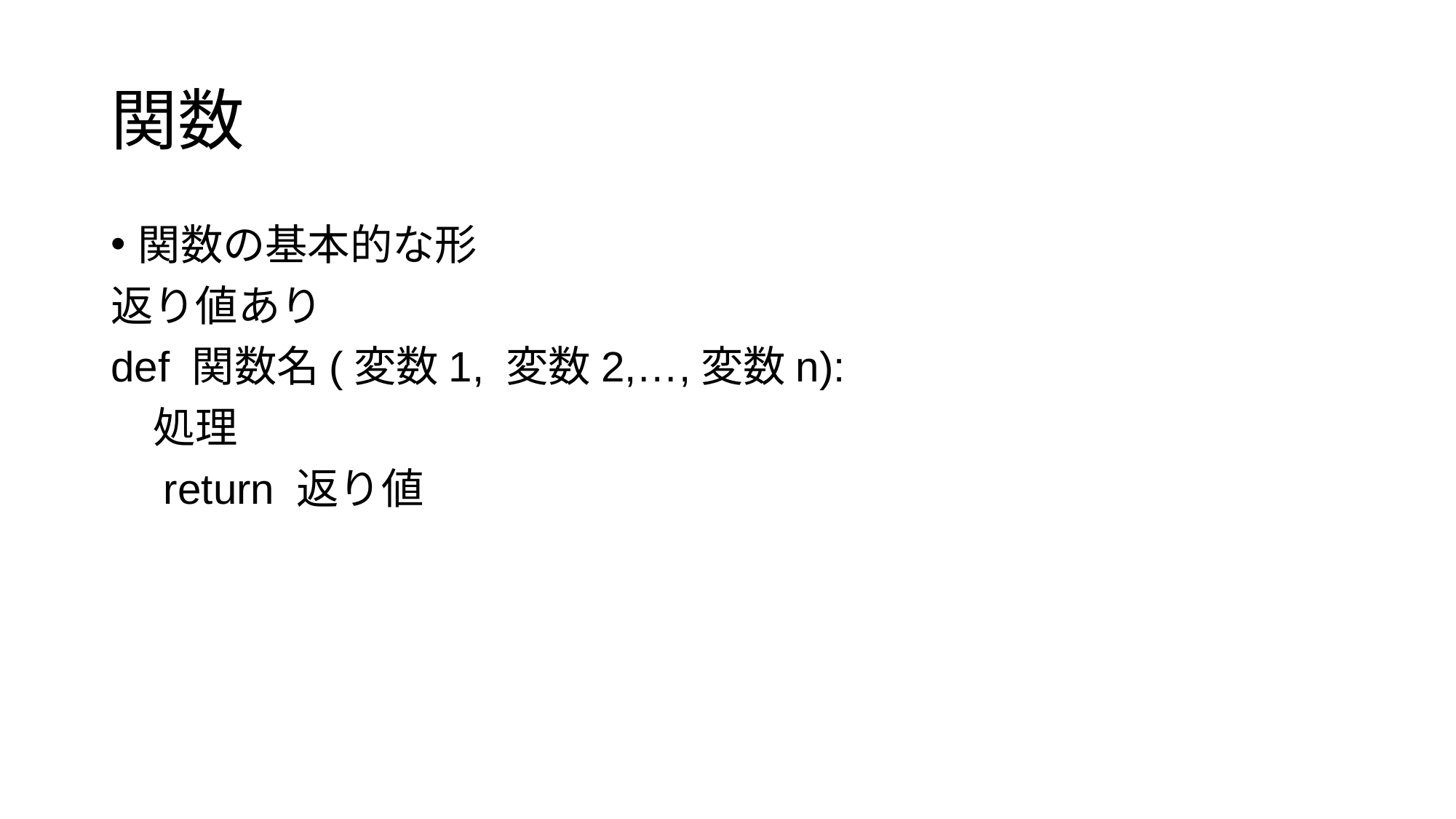

# 関数
関数の基本的な形
返り値あり
def 関数名(変数1, 変数2,…,変数n):
　処理
　return 返り値